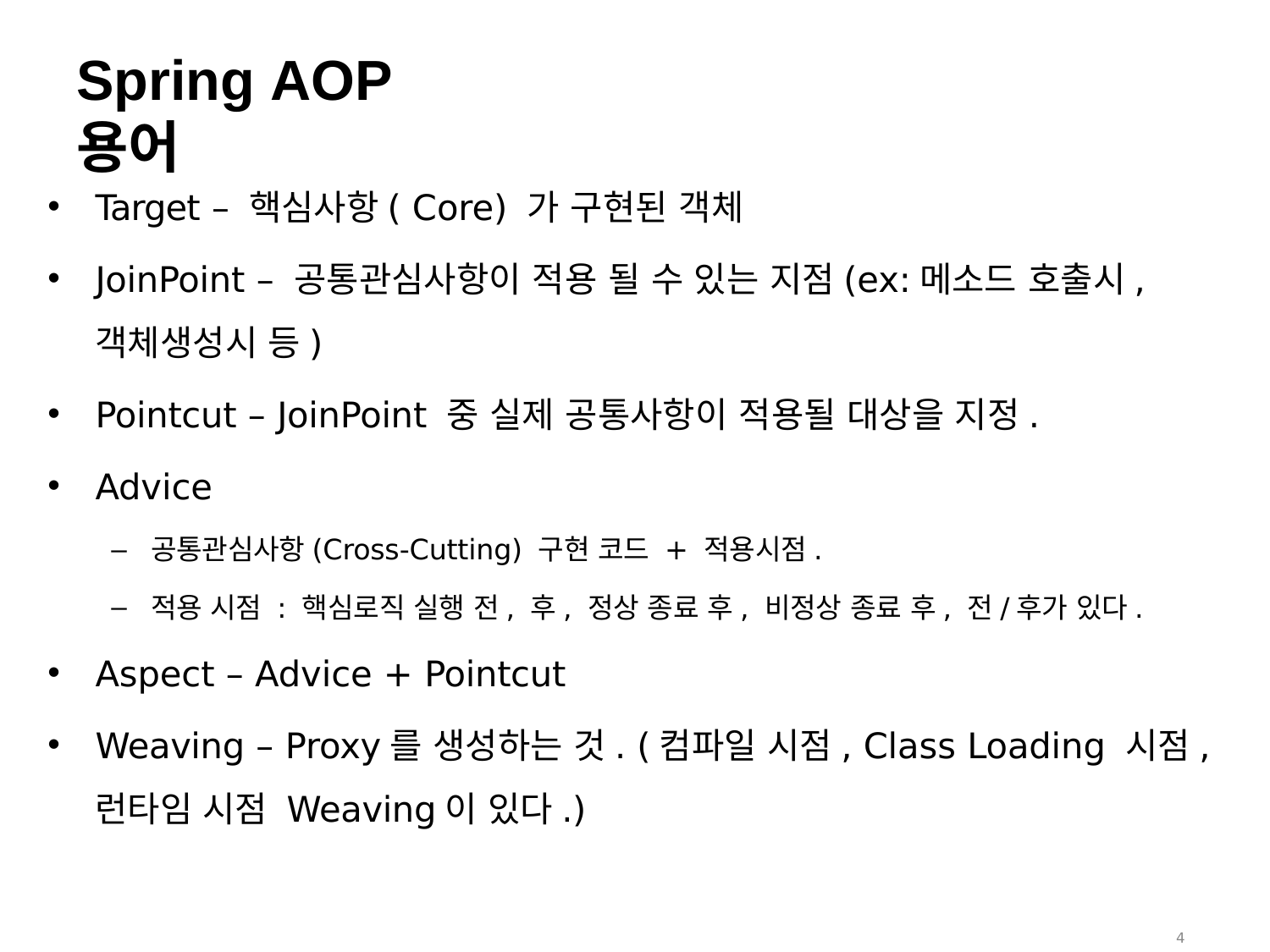

# Spring AOP 용어
Target – 핵심사항( Core) 가 구현된 객체
JoinPoint – 공통관심사항이 적용 될 수 있는 지점(ex:메소드 호출시,  객체생성시 등)
Pointcut – JoinPoint 중 실제 공통사항이 적용될 대상을 지정.
Advice
공통관심사항(Cross-Cutting) 구현 코드 + 적용시점.
적용 시점 : 핵심로직 실행 전, 후, 정상 종료 후, 비정상 종료 후, 전/후가 있다.
Aspect – Advice + Pointcut
Weaving – Proxy를 생성하는 것. (컴파일 시점, Class Loading 시점,
런타임 시점 Weaving이 있다.)
4